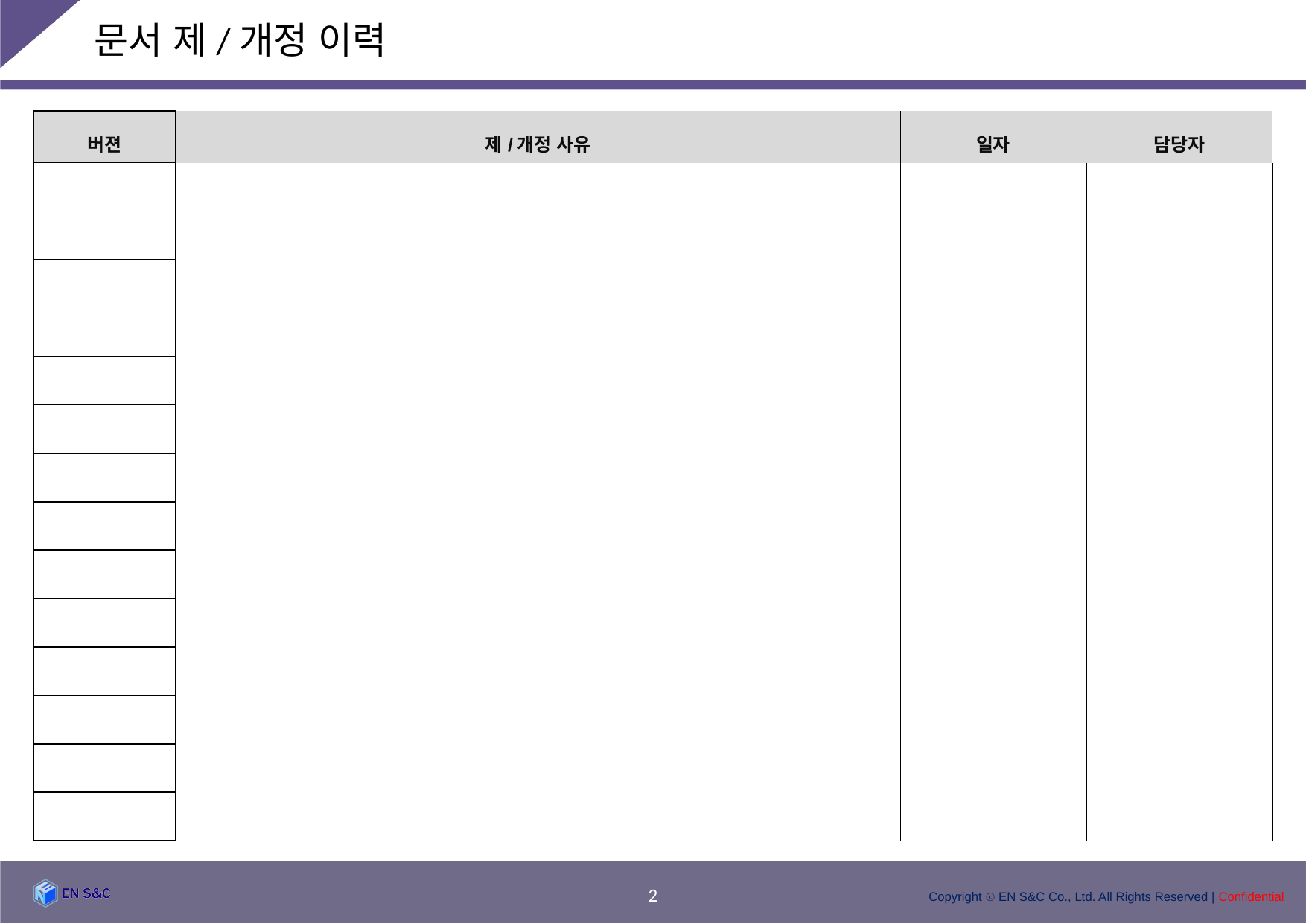

문서 제/개정 이력
| 버젼 | 제/개정 사유 | 일자 | 담당자 |
| --- | --- | --- | --- |
|  |  |  |  |
|  |  |  |  |
|  |  |  |  |
|  |  |  |  |
|  |  |  |  |
|  |  |  |  |
|  |  |  |  |
|  |  |  |  |
|  |  |  |  |
|  |  |  |  |
|  |  |  |  |
|  |  |  |  |
|  |  |  |  |
|  |  |  |  |
2